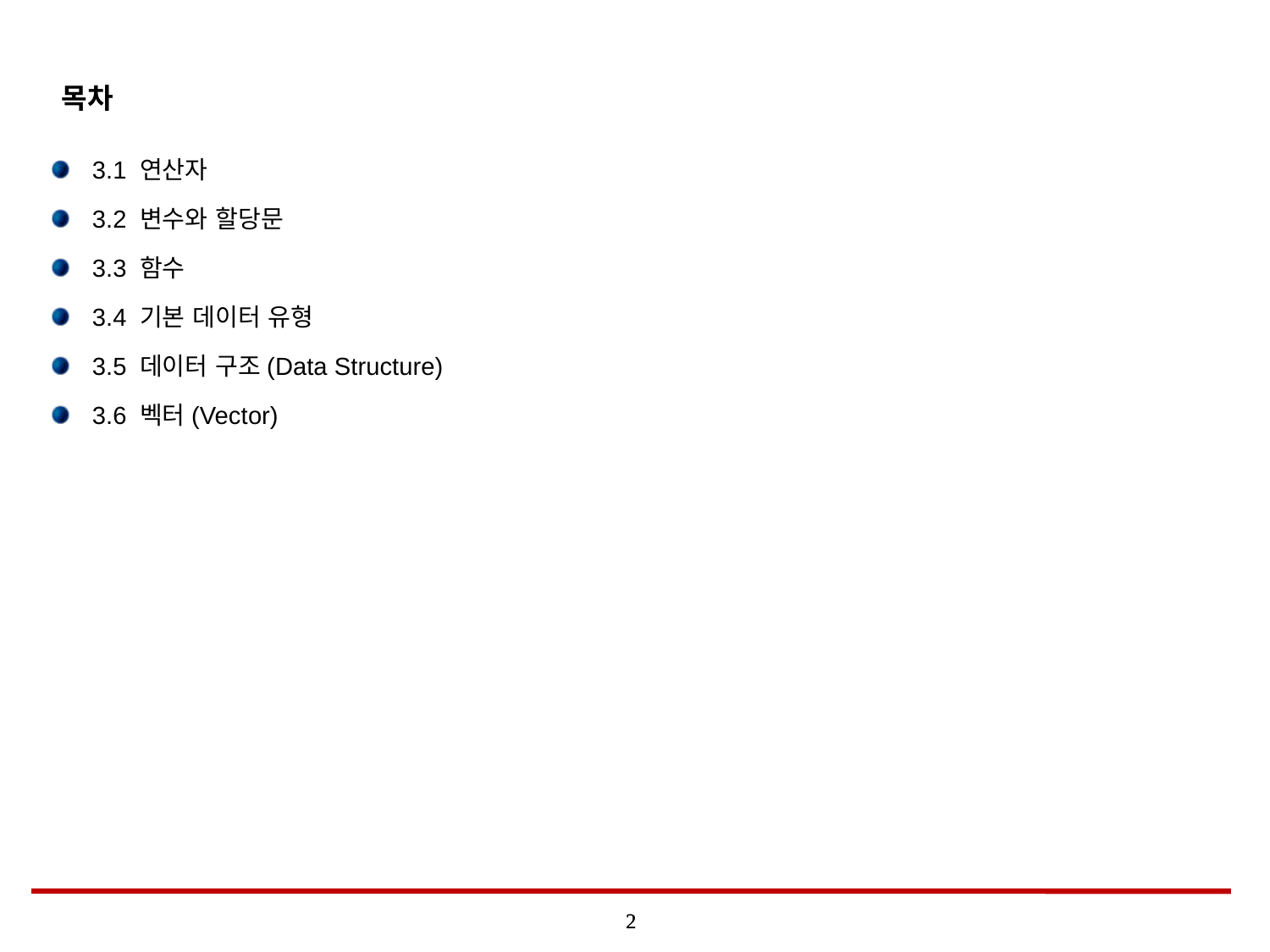

# 목차
3.1 연산자
3.2 변수와 할당문
3.3 함수
3.4 기본 데이터 유형
3.5 데이터 구조(Data Structure)
3.6 벡터(Vector)